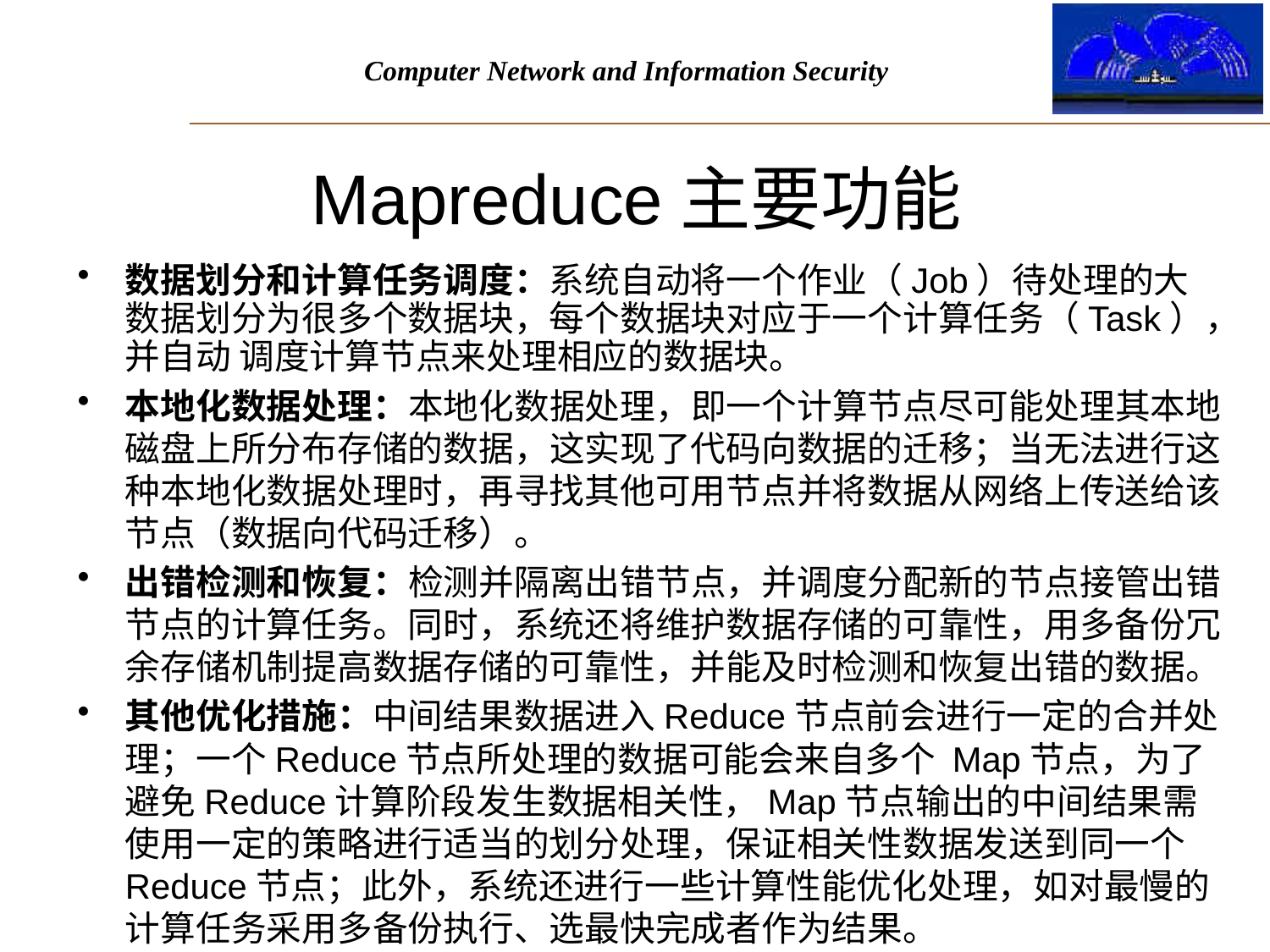

# Mapreduce主要功能
数据划分和计算任务调度：系统自动将一个作业（Job）待处理的大数据划分为很多个数据块，每个数据块对应于一个计算任务（Task），并自动 调度计算节点来处理相应的数据块。
本地化数据处理：本地化数据处理，即一个计算节点尽可能处理其本地磁盘上所分布存储的数据，这实现了代码向数据的迁移；当无法进行这种本地化数据处理时，再寻找其他可用节点并将数据从网络上传送给该节点（数据向代码迁移）。
出错检测和恢复：检测并隔离出错节点，并调度分配新的节点接管出错节点的计算任务。同时，系统还将维护数据存储的可靠性，用多备份冗余存储机制提高数据存储的可靠性，并能及时检测和恢复出错的数据。
其他优化措施：中间结果数据进入Reduce节点前会进行一定的合并处理；一个Reduce节点所处理的数据可能会来自多个 Map节点，为了避免Reduce计算阶段发生数据相关性，Map节点输出的中间结果需使用一定的策略进行适当的划分处理，保证相关性数据发送到同一个 Reduce节点；此外，系统还进行一些计算性能优化处理，如对最慢的计算任务采用多备份执行、选最快完成者作为结果。